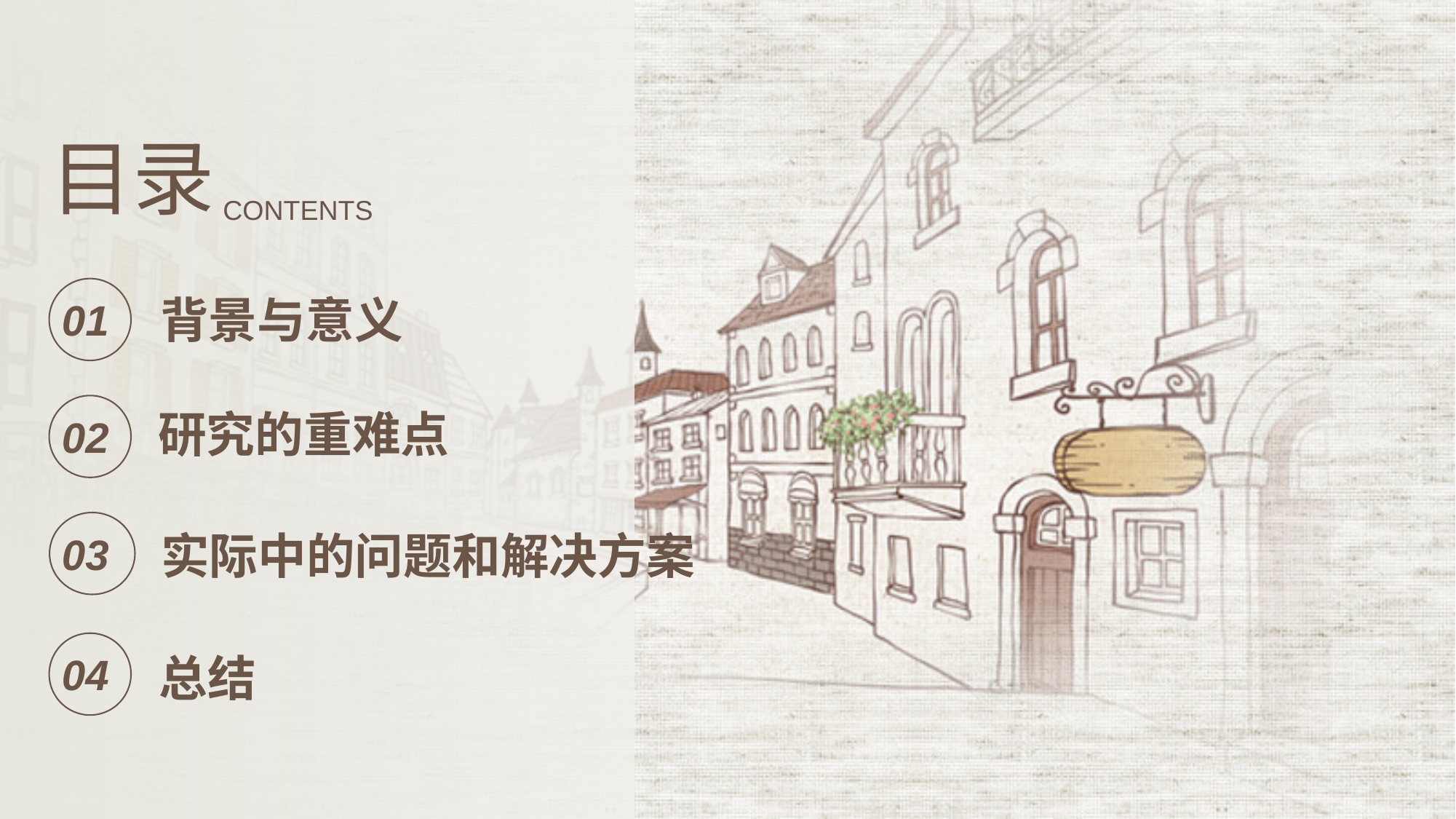

目录
CONTENTS

背景与意义
01

研究的重难点
02

实际中的问题和解决方案
03

总结
04